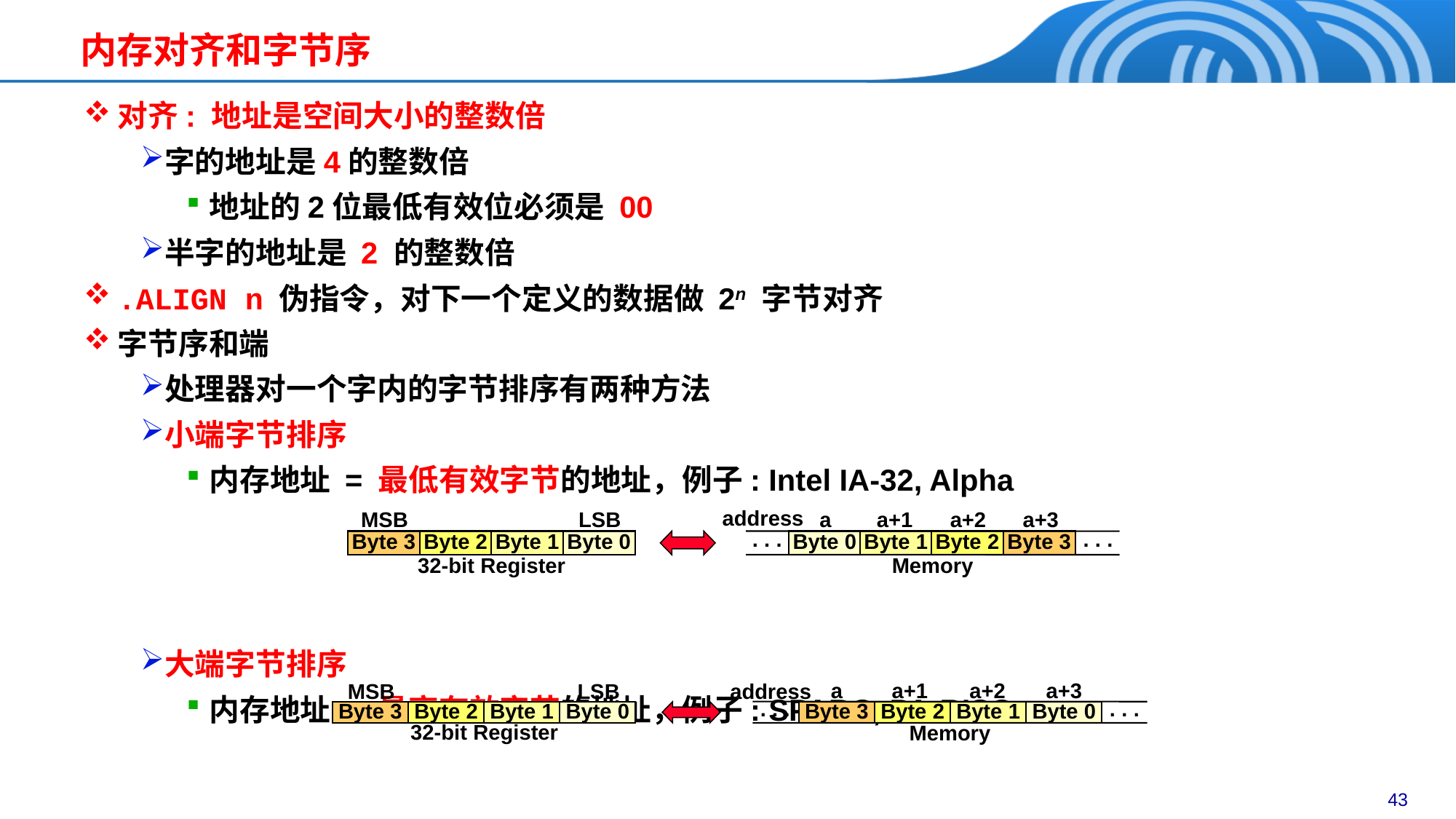

内存对齐和字节序
对齐: 地址是空间大小的整数倍
字的地址是4的整数倍
地址的2位最低有效位必须是 00
半字的地址是 2 的整数倍
.ALIGN n 伪指令，对下一个定义的数据做 2n 字节对齐
字节序和端
处理器对一个字内的字节排序有两种方法
小端字节排序
内存地址 = 最低有效字节的地址，例子: Intel IA-32, Alpha

大端字节排序
内存地址 = 最高有效字节的地址，例子: SPARC, PA-RISC

MIPS 可以操作以上两种字节序

a
a+1
a+2
a+3
MSB
LSB
Byte 3
Byte 2
Byte 1
Byte 0
32-bit Register
address

. . .

Byte 0
Byte 1
Byte 2
Byte 3
. . .

Memory
a
a+1
a+2
a+3
address
. . .

Byte 3
Byte 2
Byte 1
Byte 0
. . .

Memory
MSB
LSB
Byte 3
Byte 2
Byte 1
Byte 0
32-bit Register